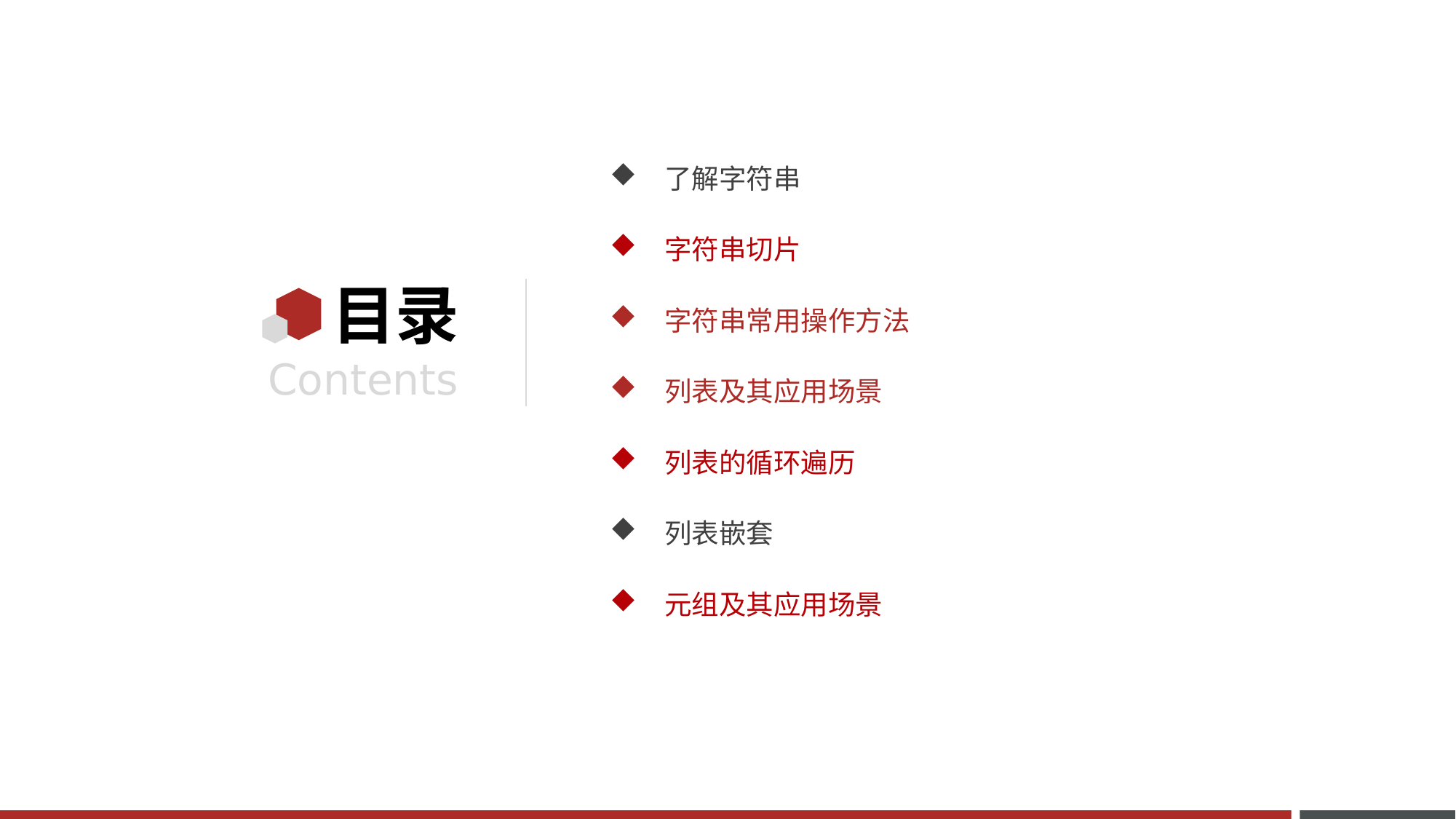

了解字符串
字符串切片
字符串常用操作方法
列表及其应用场景
列表的循环遍历
列表嵌套
元组及其应用场景